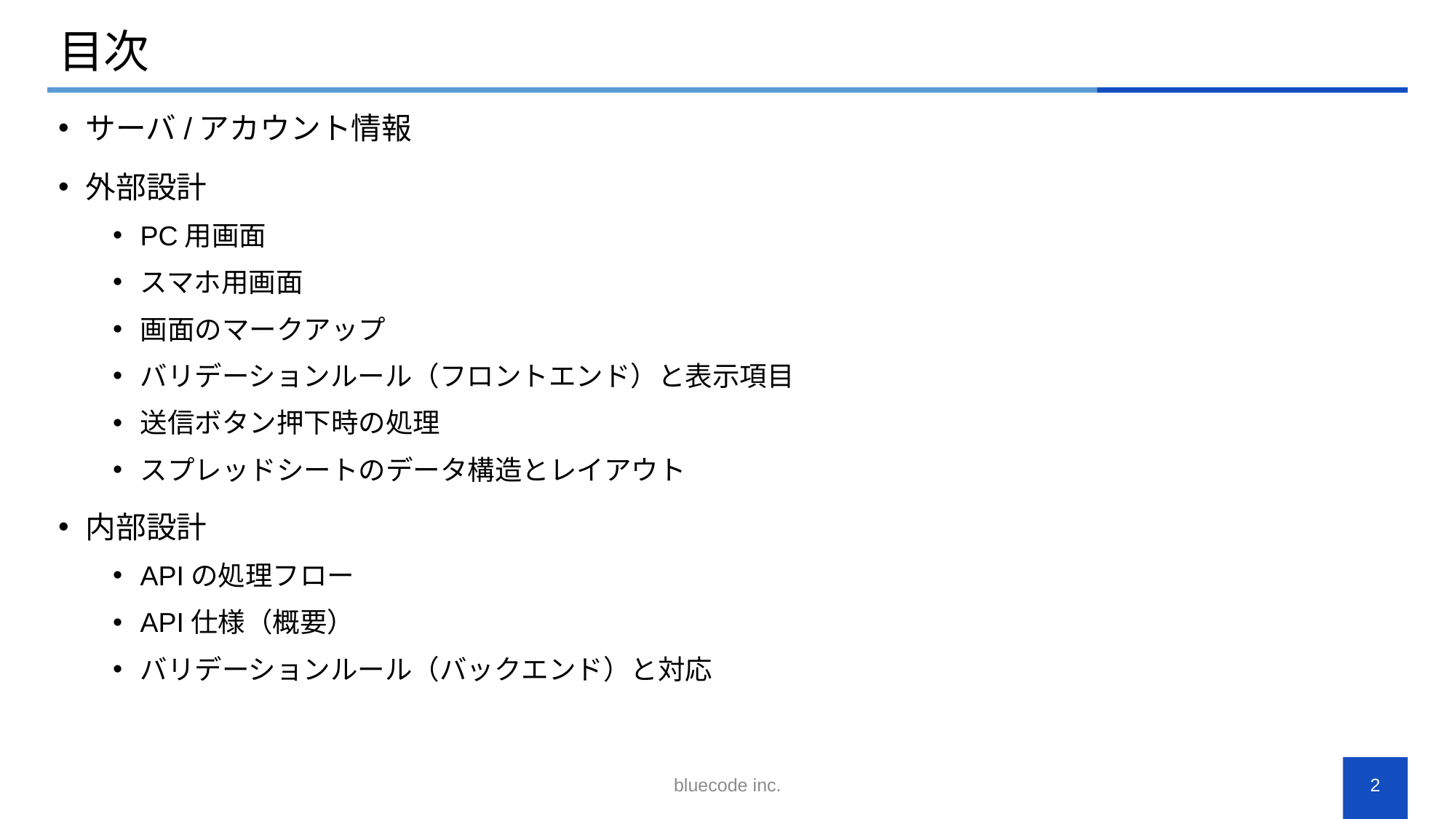

# 目次
サーバ/アカウント情報
外部設計
PC用画面
スマホ用画面
画面のマークアップ
バリデーションルール（フロントエンド）と表示項目
送信ボタン押下時の処理
スプレッドシートのデータ構造とレイアウト
内部設計
APIの処理フロー
API仕様（概要）
バリデーションルール（バックエンド）と対応
bluecode inc.
2